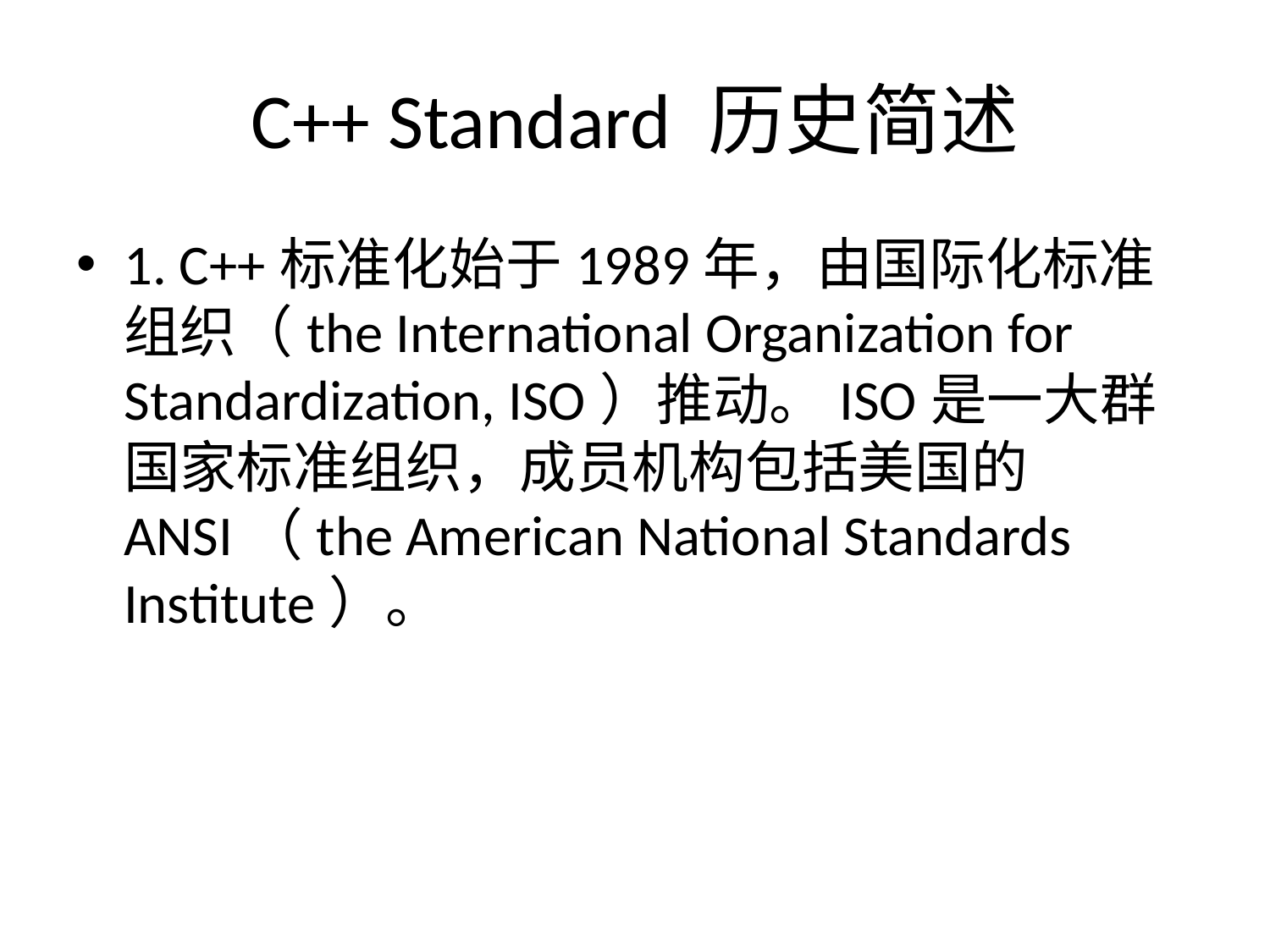

# C++ Standard 历史简述
1. C++标准化始于1989年，由国际化标准组织（the International Organization for Standardization, ISO）推动。ISO是一大群国家标准组织，成员机构包括美国的ANSI（the American National Standards Institute）。